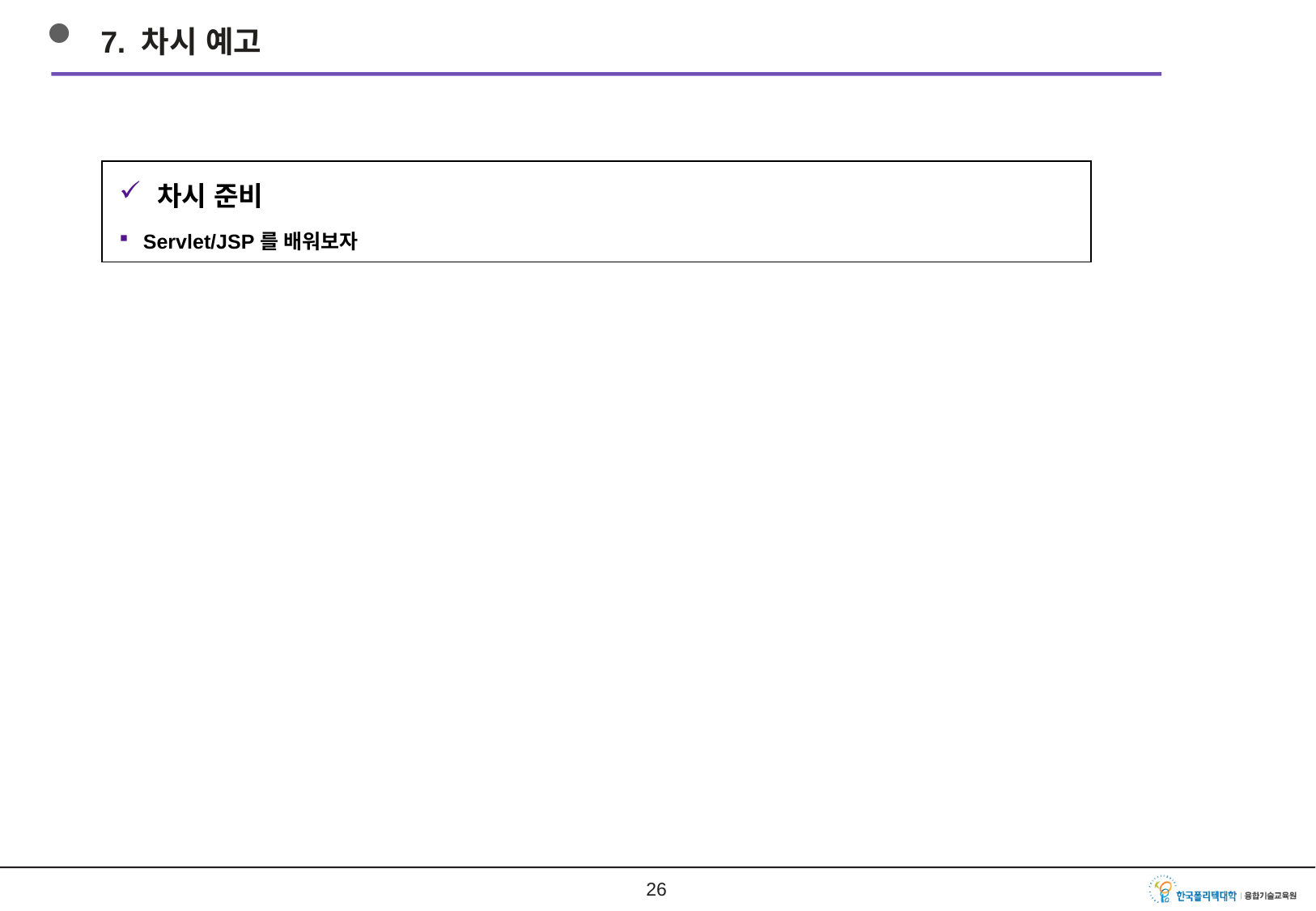

7. 차시 예고
차시 준비
Servlet/JSP를 배워보자
26